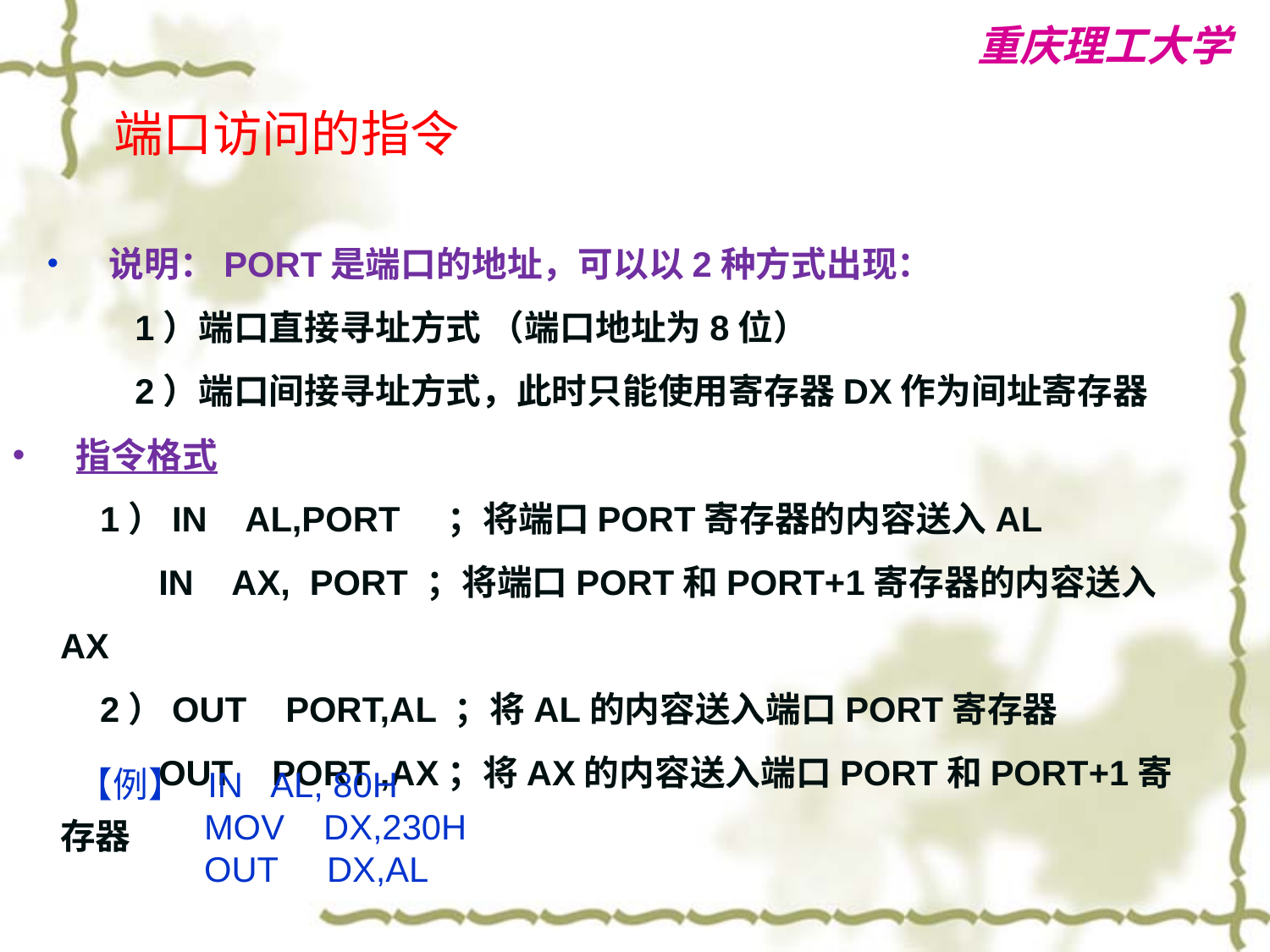

端口访问的指令

      说明：PORT是端口的地址，可以以2种方式出现：
         1）端口直接寻址方式 （端口地址为8位）
         2）端口间接寻址方式，此时只能使用寄存器DX作为间址寄存器

指令格式
         1）IN    AL,PORT    ；将端口PORT寄存器的内容送入AL
               IN    AX,  PORT ；将端口PORT和PORT+1寄存器的内容送入AX
         2）OUT    PORT,AL ；将AL的内容送入端口PORT寄存器
               OUT    PORT ,AX；将AX的内容送入端口PORT和PORT+1寄存器
【例】  IN   AL, 80H
             MOV    DX,230H
             OUT     DX,AL